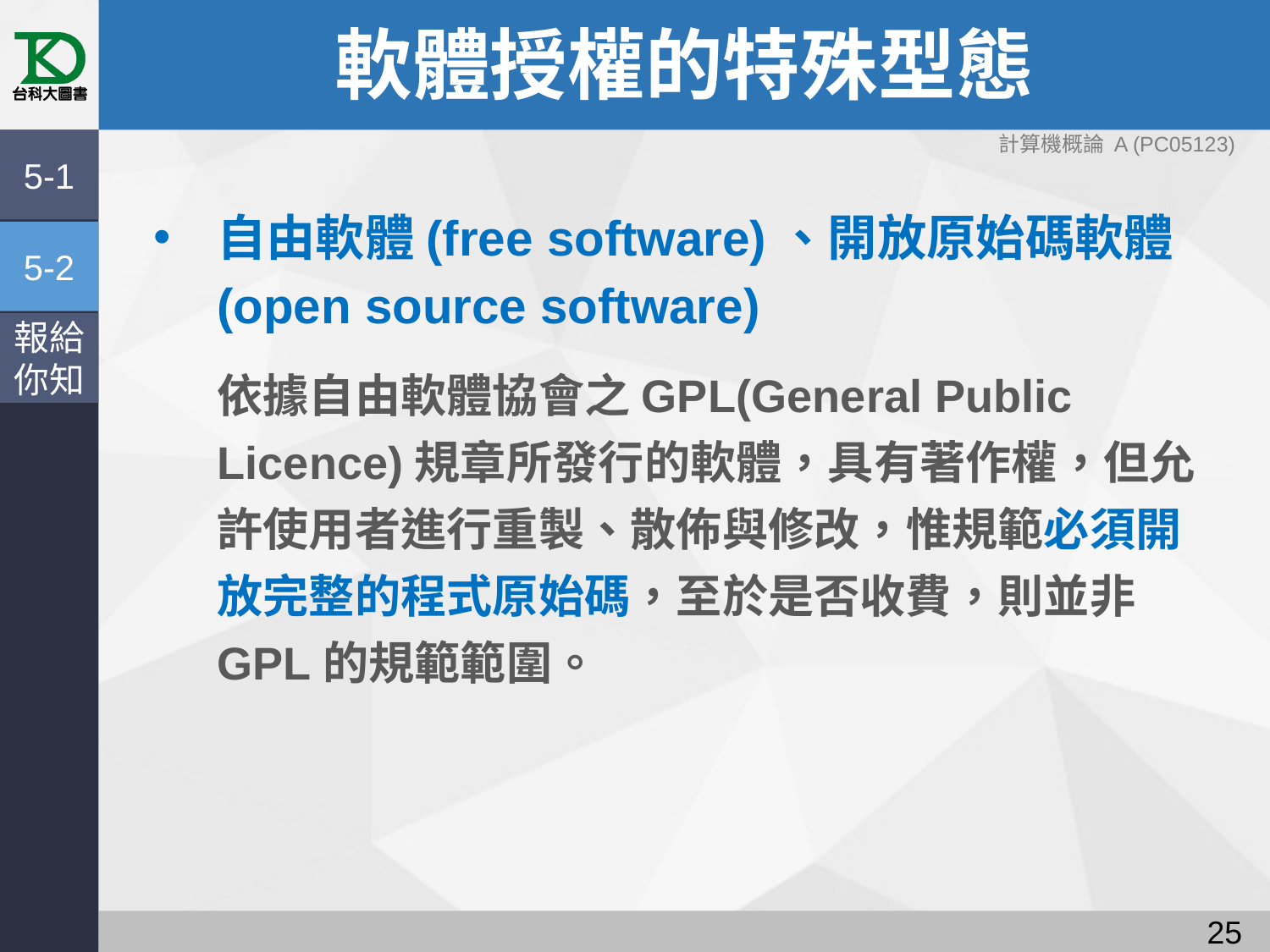

# 軟體授權的特殊型態
計算機概論 A (PC05123)
5-1
自由軟體(free software)、開放原始碼軟體(open source software)
依據自由軟體協會之GPL(General Public Licence)規章所發行的軟體，具有著作權，但允許使用者進行重製、散佈與修改，惟規範必須開放完整的程式原始碼，至於是否收費，則並非GPL的規範範圍。
5-2
報給
你知
25